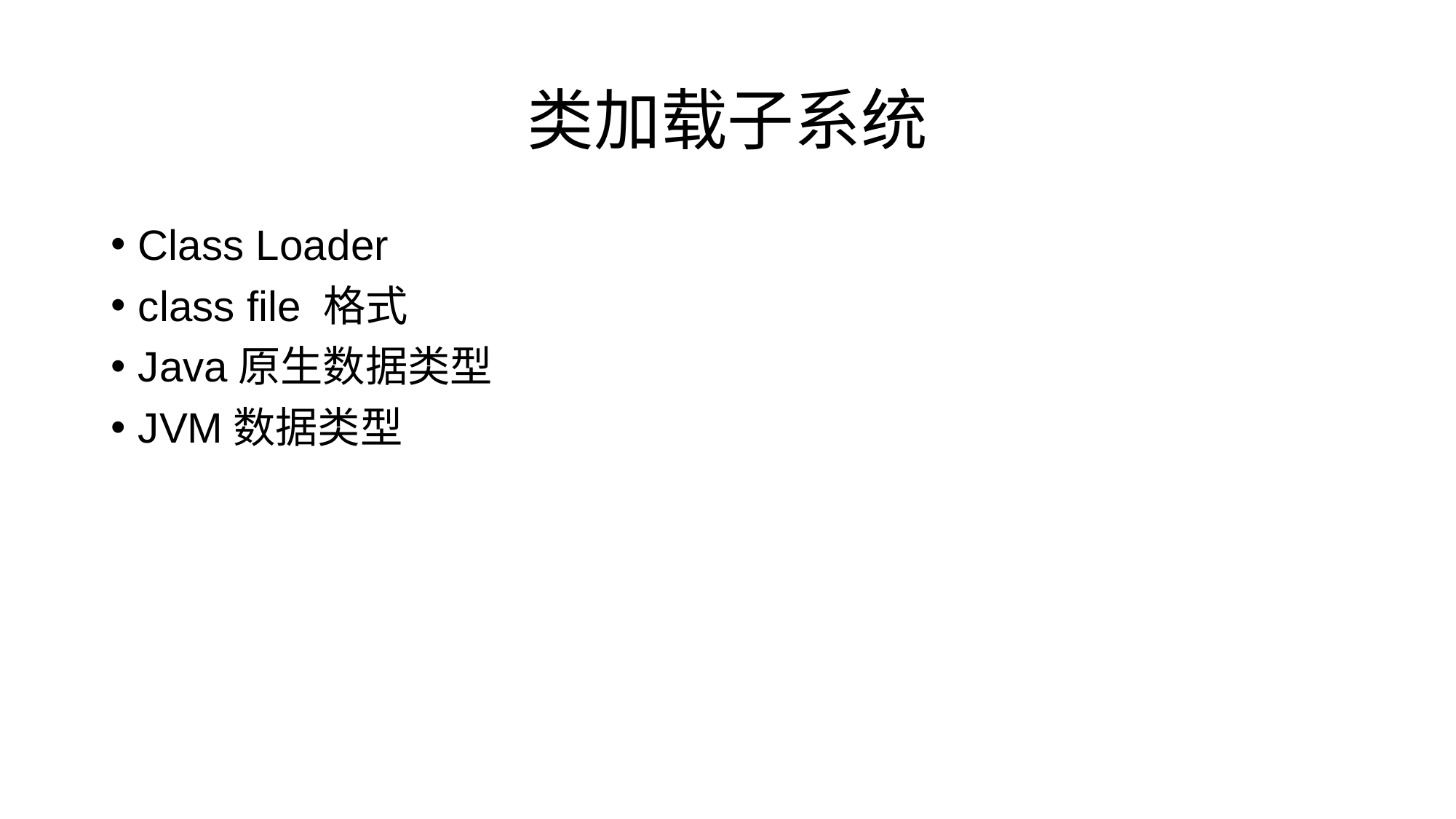

# 类加载子系统
Class Loader
class file 格式
Java原生数据类型
JVM数据类型